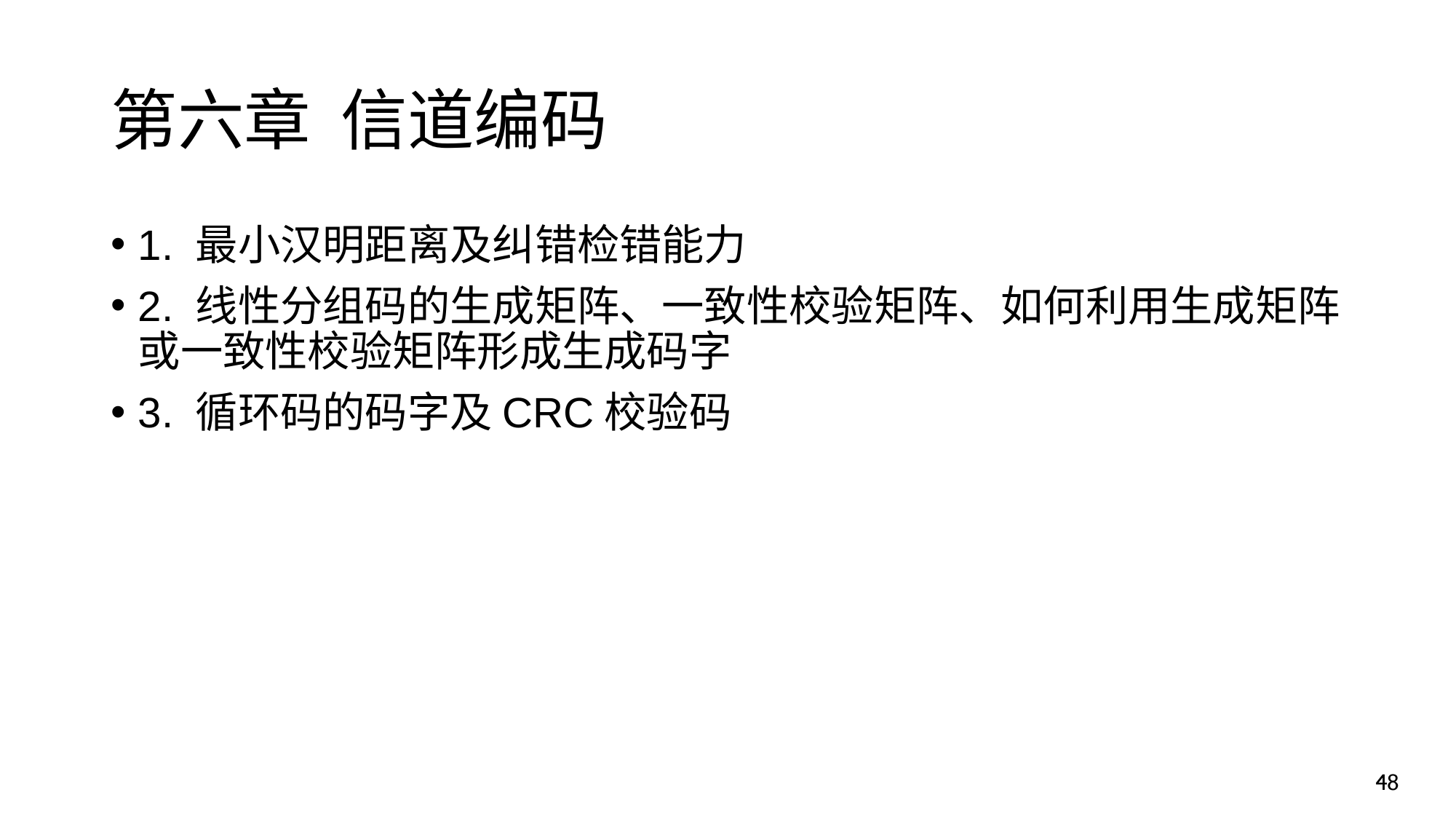

# 第六章  信道编码
1. 最小汉明距离及纠错检错能力
2. 线性分组码的生成矩阵、一致性校验矩阵、如何利用生成矩阵或一致性校验矩阵形成生成码字
3. 循环码的码字及CRC校验码
48